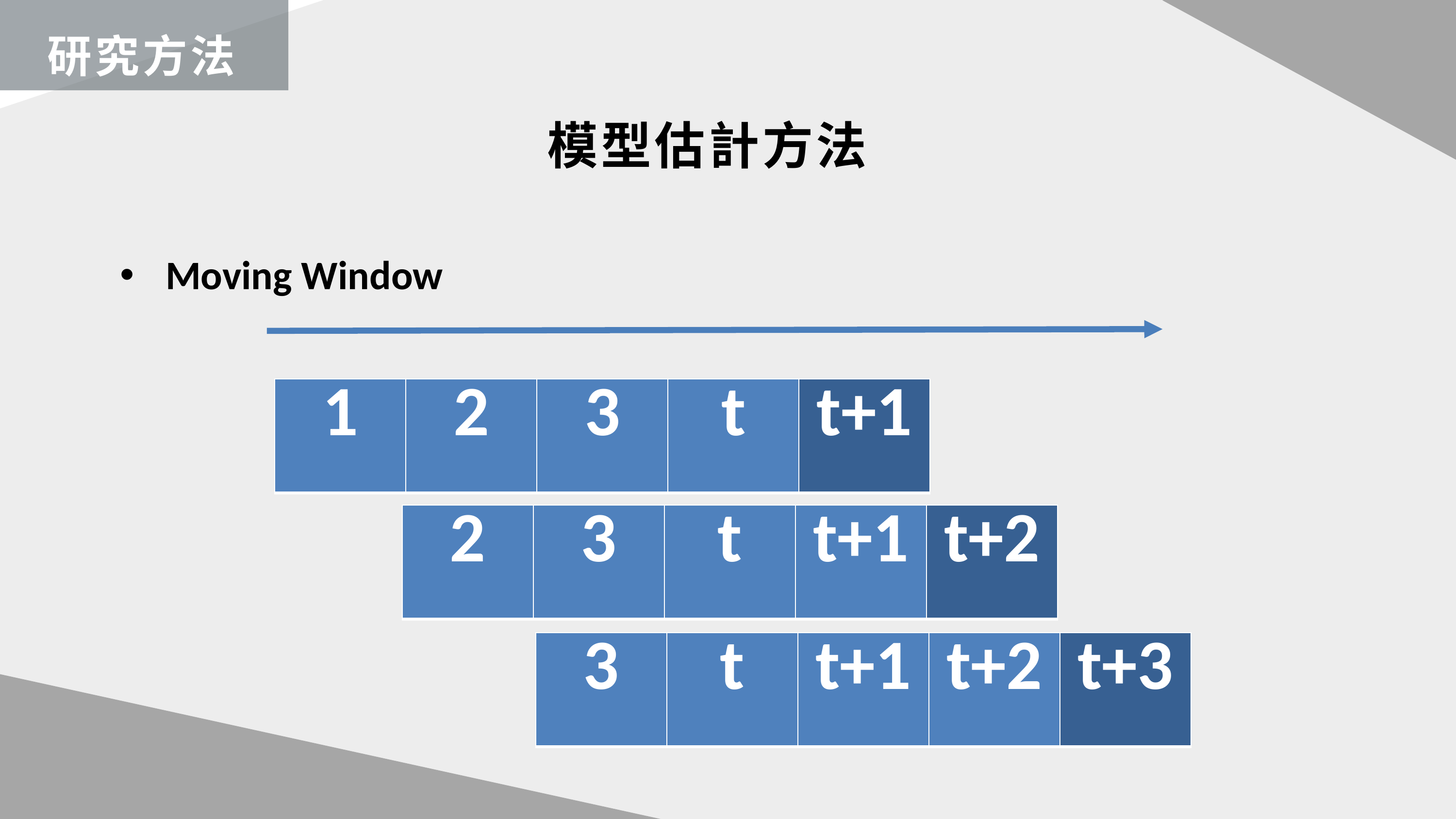

研究方法
模型估計方法
Moving Window
| 1 | 2 | 3 | t | t+1 |
| --- | --- | --- | --- | --- |
| 2 | 3 | t | t+1 | t+2 |
| --- | --- | --- | --- | --- |
| 3 | t | t+1 | t+2 | t+3 |
| --- | --- | --- | --- | --- |